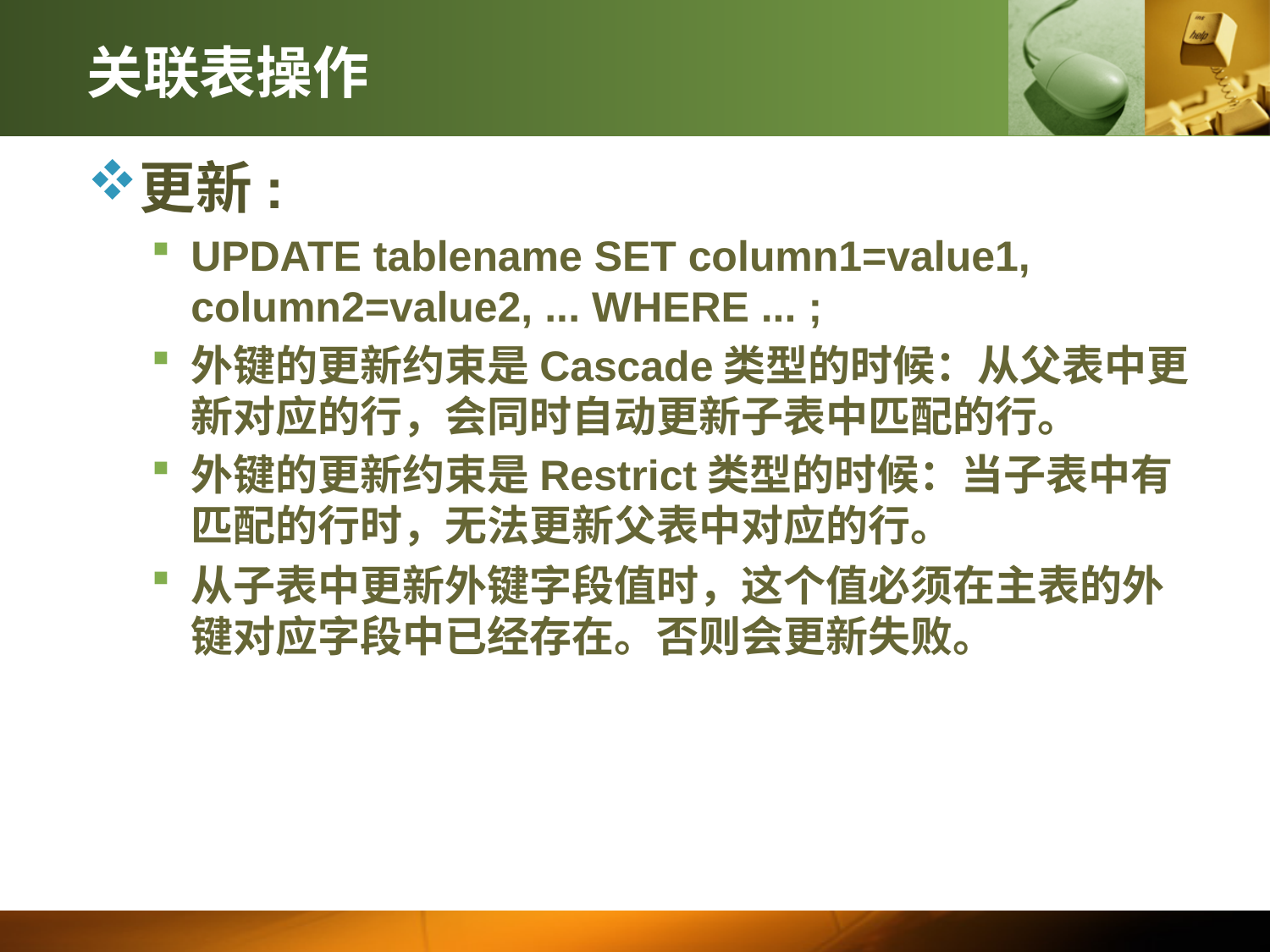

# 关联表操作
更新:
UPDATE tablename SET column1=value1, column2=value2, ... WHERE ... ;
外键的更新约束是Cascade类型的时候：从父表中更新对应的行，会同时自动更新子表中匹配的行。
外键的更新约束是Restrict类型的时候：当子表中有匹配的行时，无法更新父表中对应的行。
从子表中更新外键字段值时，这个值必须在主表的外键对应字段中已经存在。否则会更新失败。